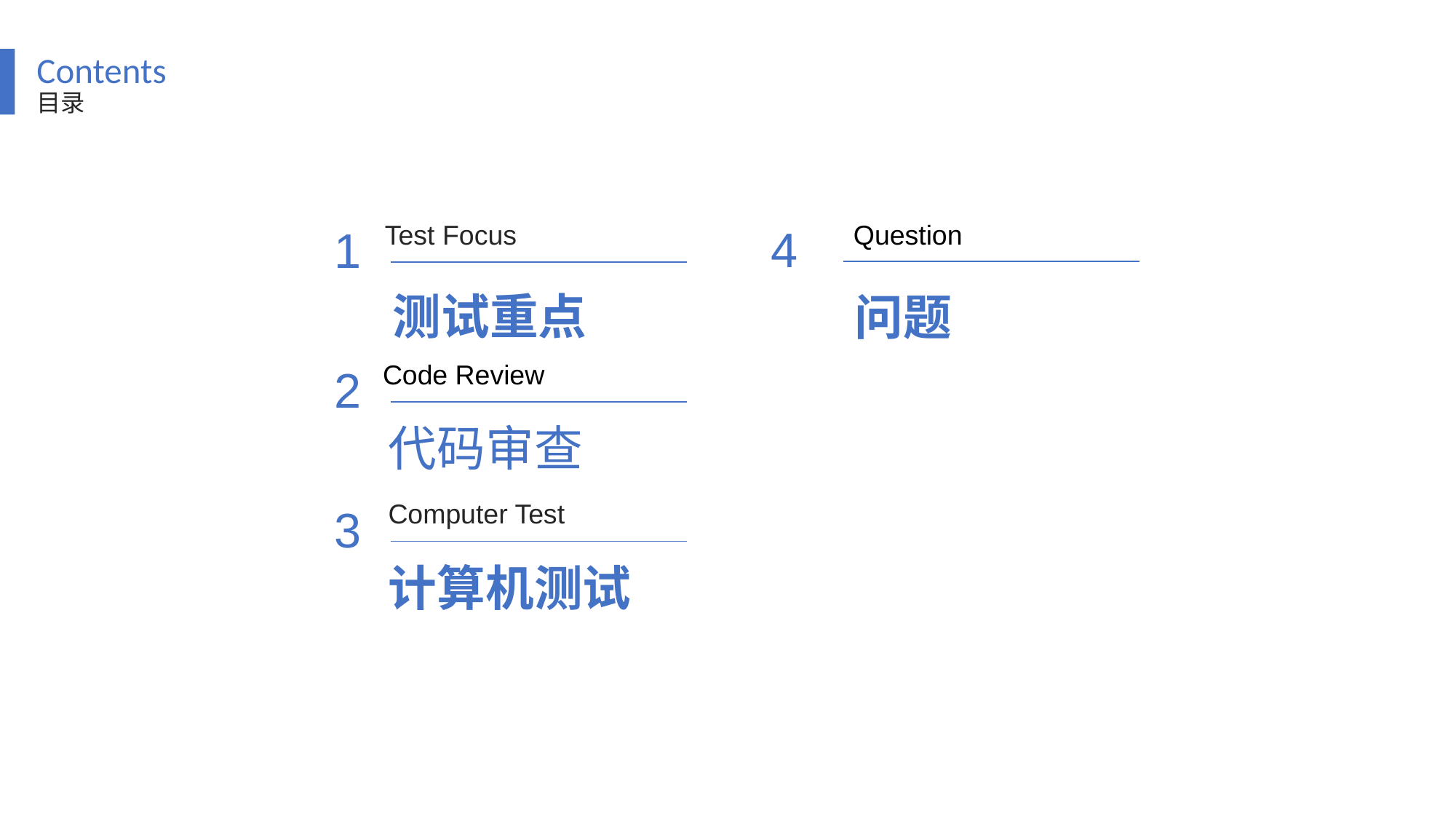

Contents
目录
4
1
Test Focus
Question
测试重点
问题
2
Code Review
代码审查
3
Computer Test
计算机测试